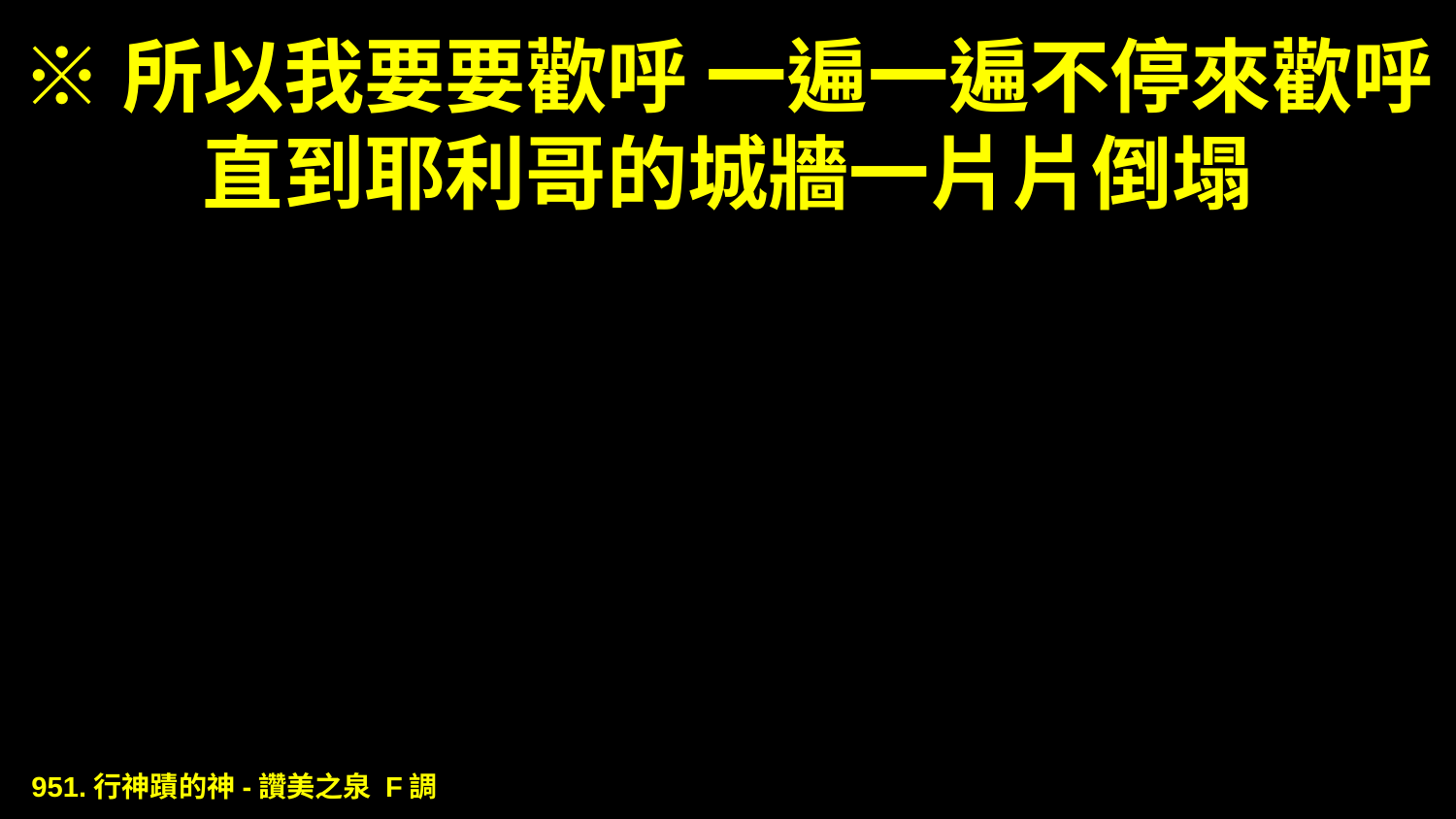

# ※所以我要要歡呼 一遍一遍不停來歡呼 直到耶利哥的城牆一片片倒塌
951.行神蹟的神-讚美之泉 F調